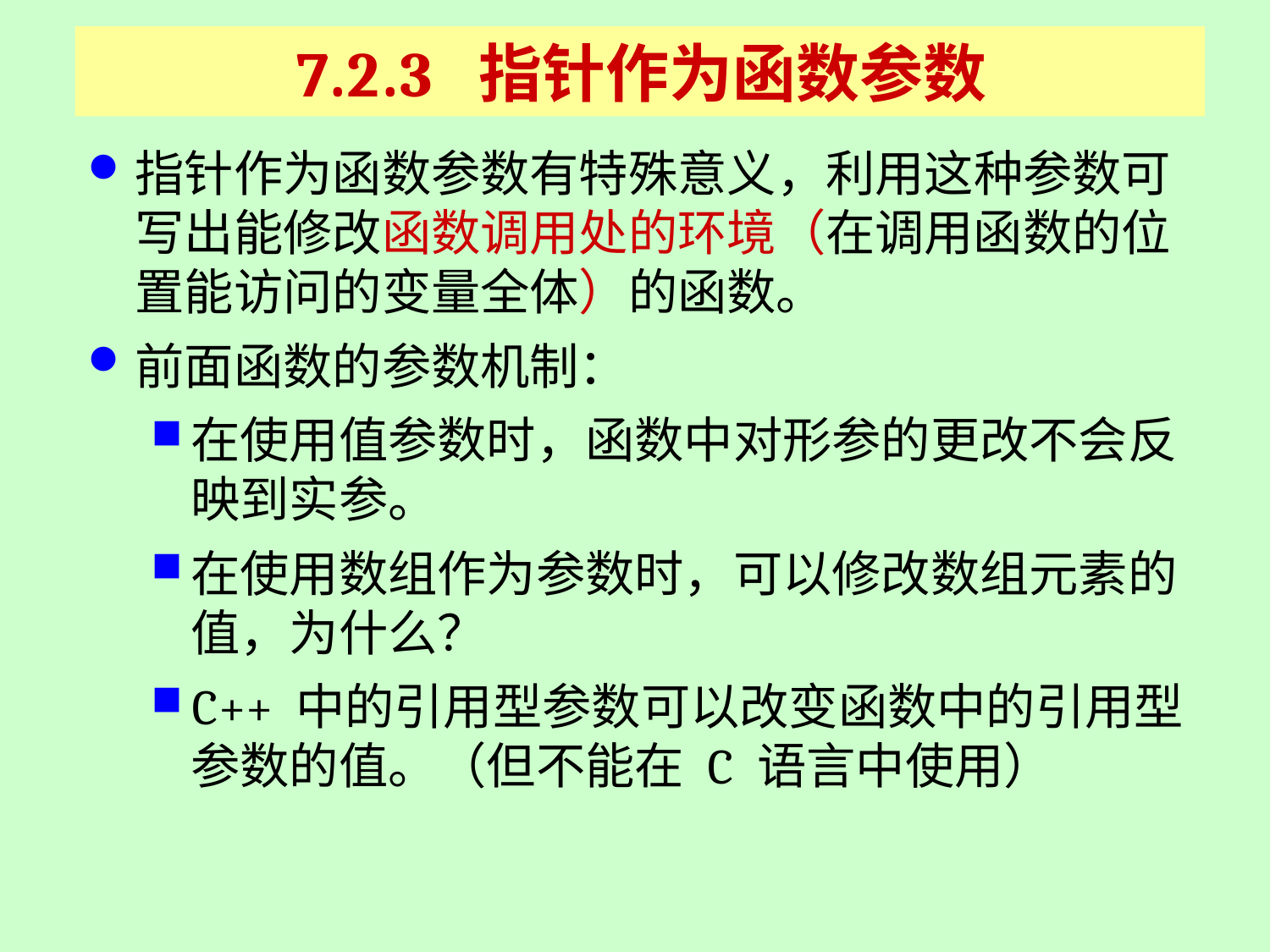

# 7.2.3  指针作为函数参数
指针作为函数参数有特殊意义，利用这种参数可写出能修改函数调用处的环境（在调用函数的位置能访问的变量全体）的函数。
前面函数的参数机制：
在使用值参数时，函数中对形参的更改不会反映到实参。
在使用数组作为参数时，可以修改数组元素的值，为什么？
C++ 中的引用型参数可以改变函数中的引用型参数的值。（但不能在 C 语言中使用）
24